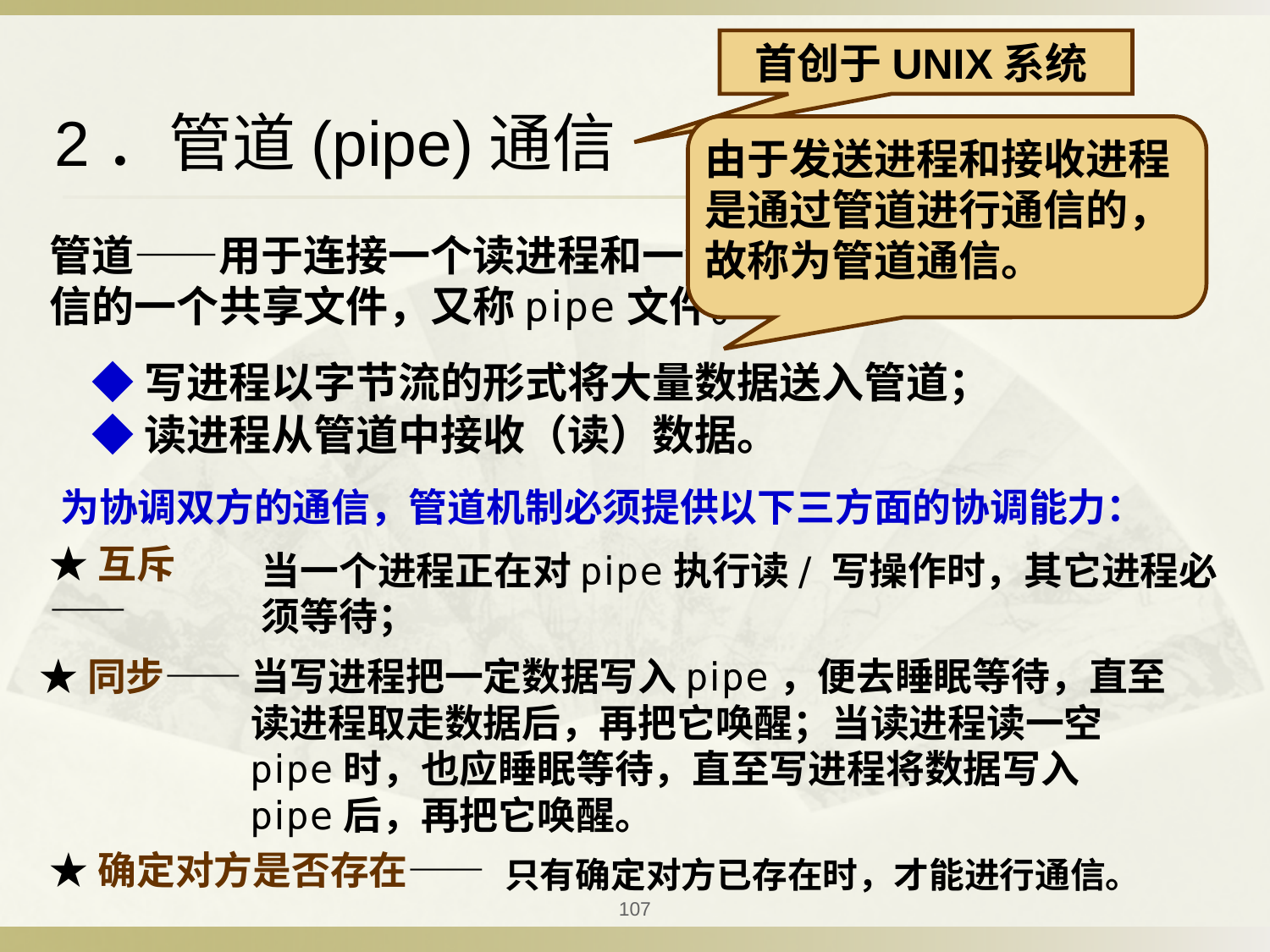

首创于UNIX系统
2．管道(pipe)通信
由于发送进程和接收进程是通过管道进行通信的，故称为管道通信。
管道——用于连接一个读进程和一个写进程以实现它们之间通信的一个共享文件，又称pipe文件。
◆写进程以字节流的形式将大量数据送入管道；
◆读进程从管道中接收（读）数据。
为协调双方的通信，管道机制必须提供以下三方面的协调能力：
★互斥——
当一个进程正在对pipe执行读/写操作时，其它进程必须等待；
★同步——
当写进程把一定数据写入pipe，便去睡眠等待，直至读进程取走数据后，再把它唤醒；当读进程读一空pipe时，也应睡眠等待，直至写进程将数据写入pipe后，再把它唤醒。
★确定对方是否存在——
只有确定对方已存在时，才能进行通信。
107